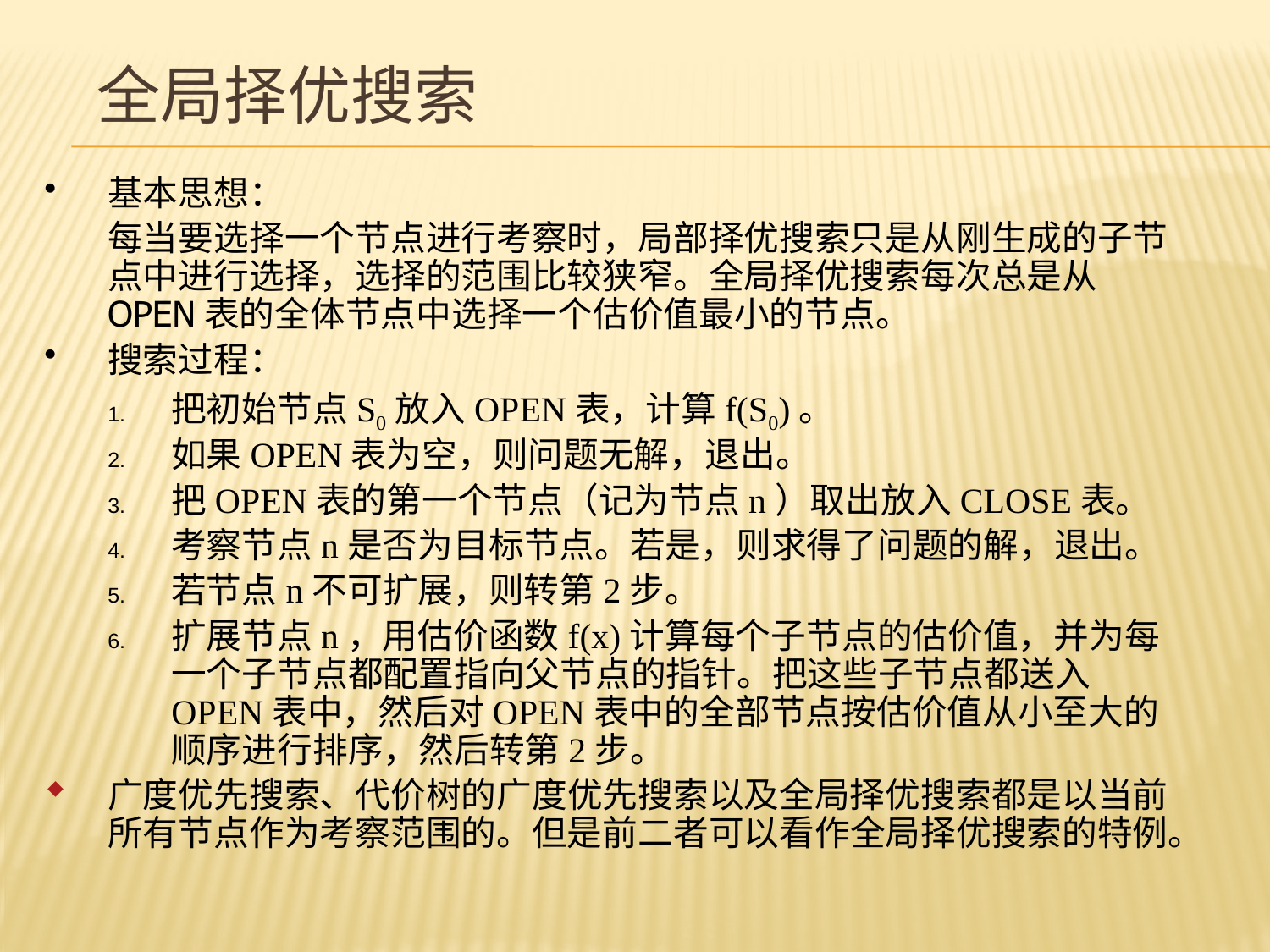

# 全局择优搜索
基本思想：
	每当要选择一个节点进行考察时，局部择优搜索只是从刚生成的子节点中进行选择，选择的范围比较狭窄。全局择优搜索每次总是从OPEN表的全体节点中选择一个估价值最小的节点。
搜索过程：
把初始节点S0放入OPEN表，计算f(S0)。
如果OPEN表为空，则问题无解，退出。
把OPEN表的第一个节点（记为节点n）取出放入CLOSE表。
考察节点n是否为目标节点。若是，则求得了问题的解，退出。
若节点n不可扩展，则转第2步。
扩展节点n，用估价函数f(x)计算每个子节点的估价值，并为每一个子节点都配置指向父节点的指针。把这些子节点都送入OPEN表中，然后对OPEN表中的全部节点按估价值从小至大的顺序进行排序，然后转第2步。
广度优先搜索、代价树的广度优先搜索以及全局择优搜索都是以当前所有节点作为考察范围的。但是前二者可以看作全局择优搜索的特例。
35